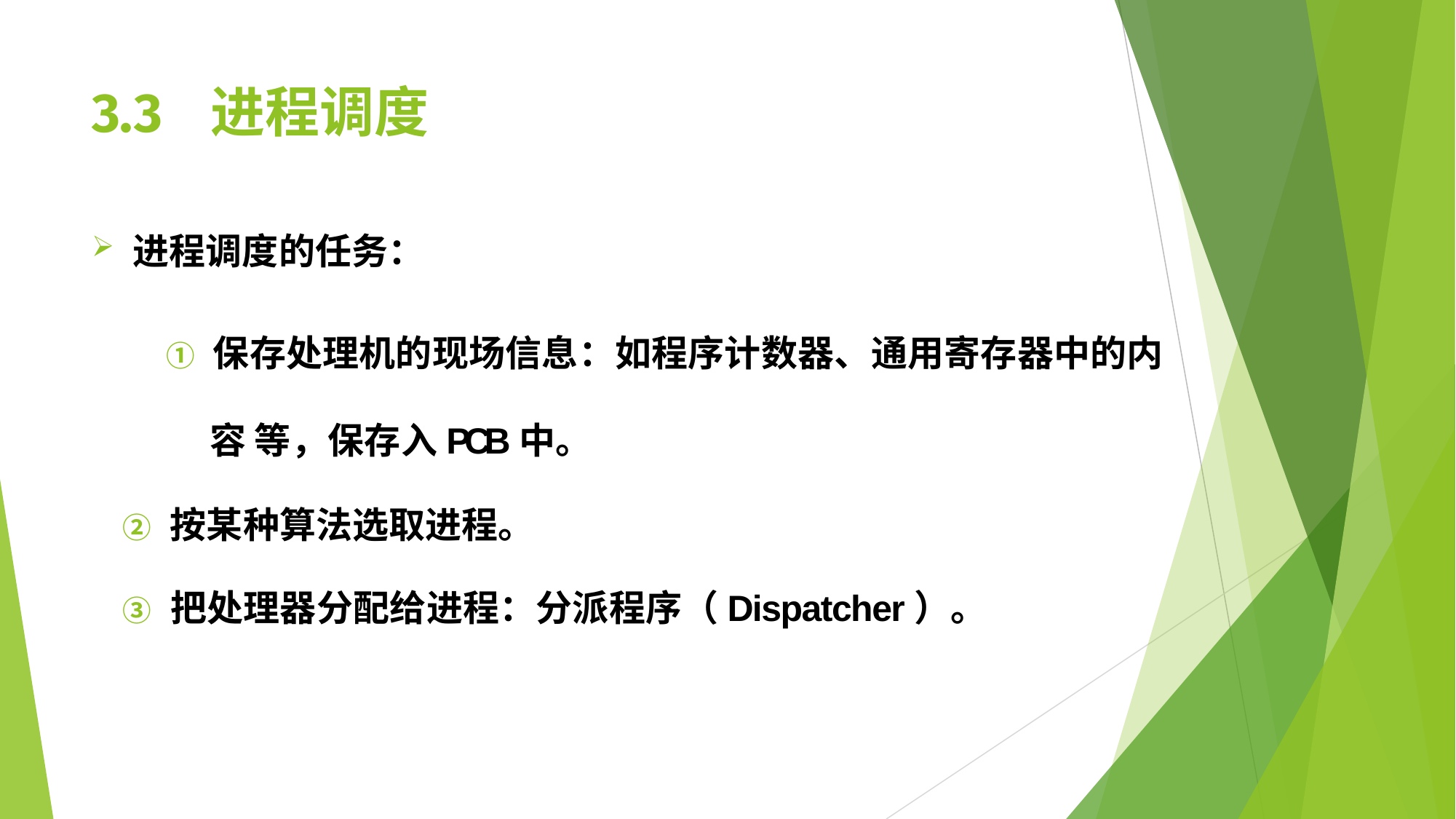

# 3.3	进程调度
进程调度的任务：
① 保存处理机的现场信息：如程序计数器、通用寄存器中的内容 等，保存入PCB中。

② 按某种算法选取进程。

③ 把处理器分配给进程：分派程序（Dispatcher）。